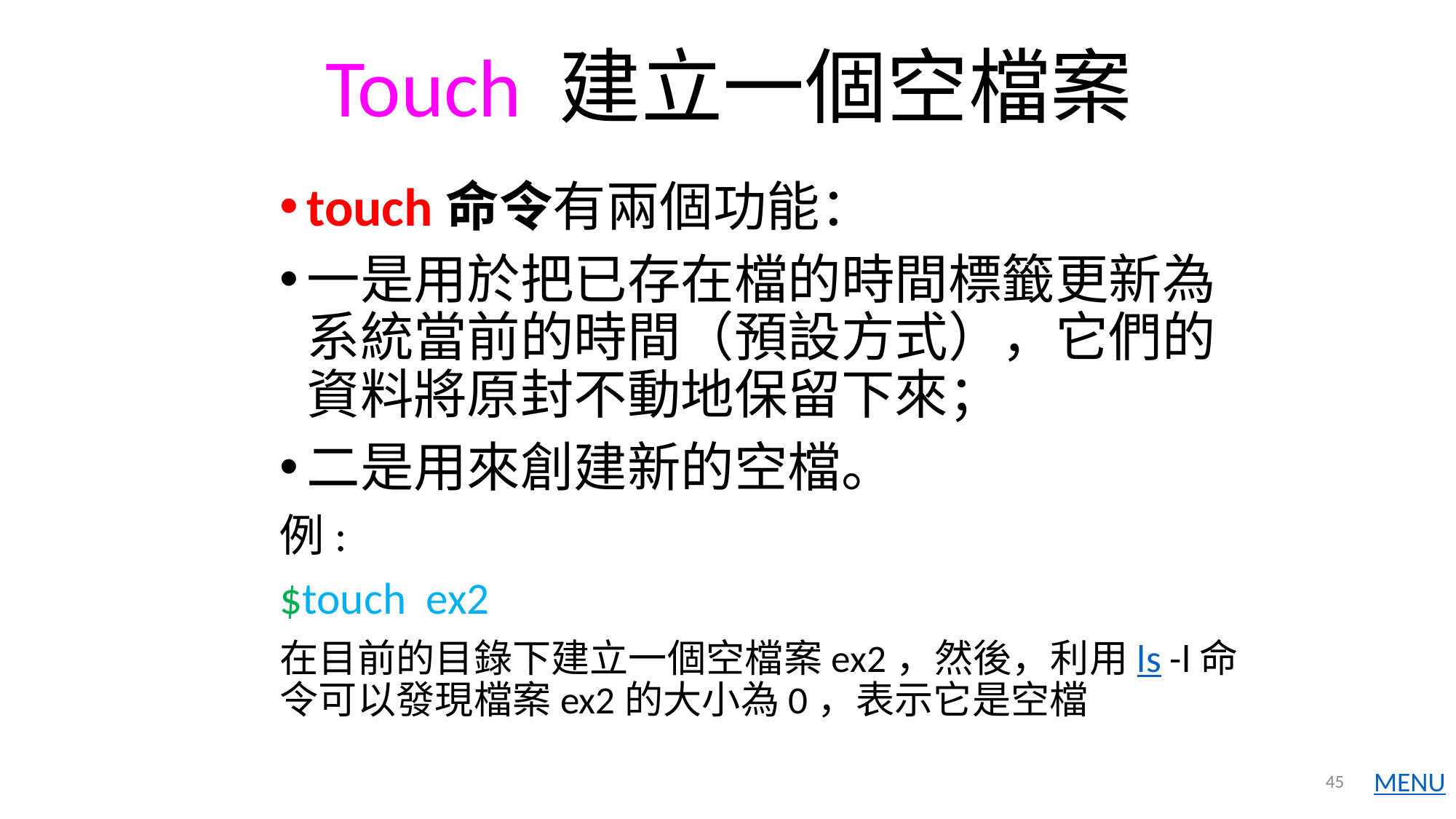

Touch 建立一個空檔案
touch命令有兩個功能：
一是用於把已存在檔的時間標籤更新為系統當前的時間（預設方式），它們的資料將原封不動地保留下來；
二是用來創建新的空檔。
例:
$touch  ex2
在目前的目錄下建立一個空檔案ex2，然後，利用ls -l命令可以發現檔案ex2的大小為0，表示它是空檔
45